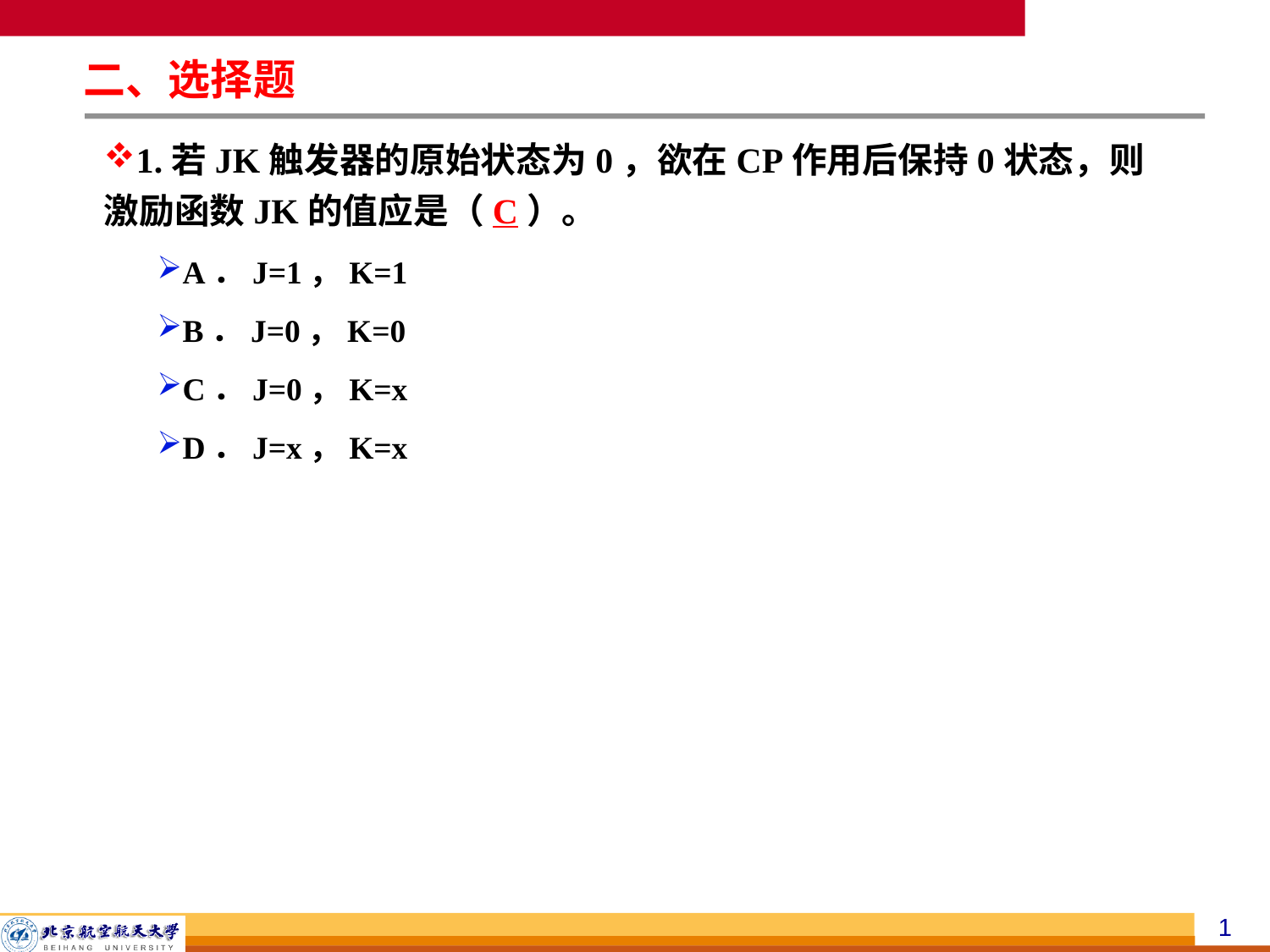

二、选择题
1.若JK触发器的原始状态为0，欲在CP作用后保持0状态，则激励函数JK的值应是（C）。
A．J=1，K=1
B．J=0，K=0
C．J=0，K=x
D．J=x，K=x